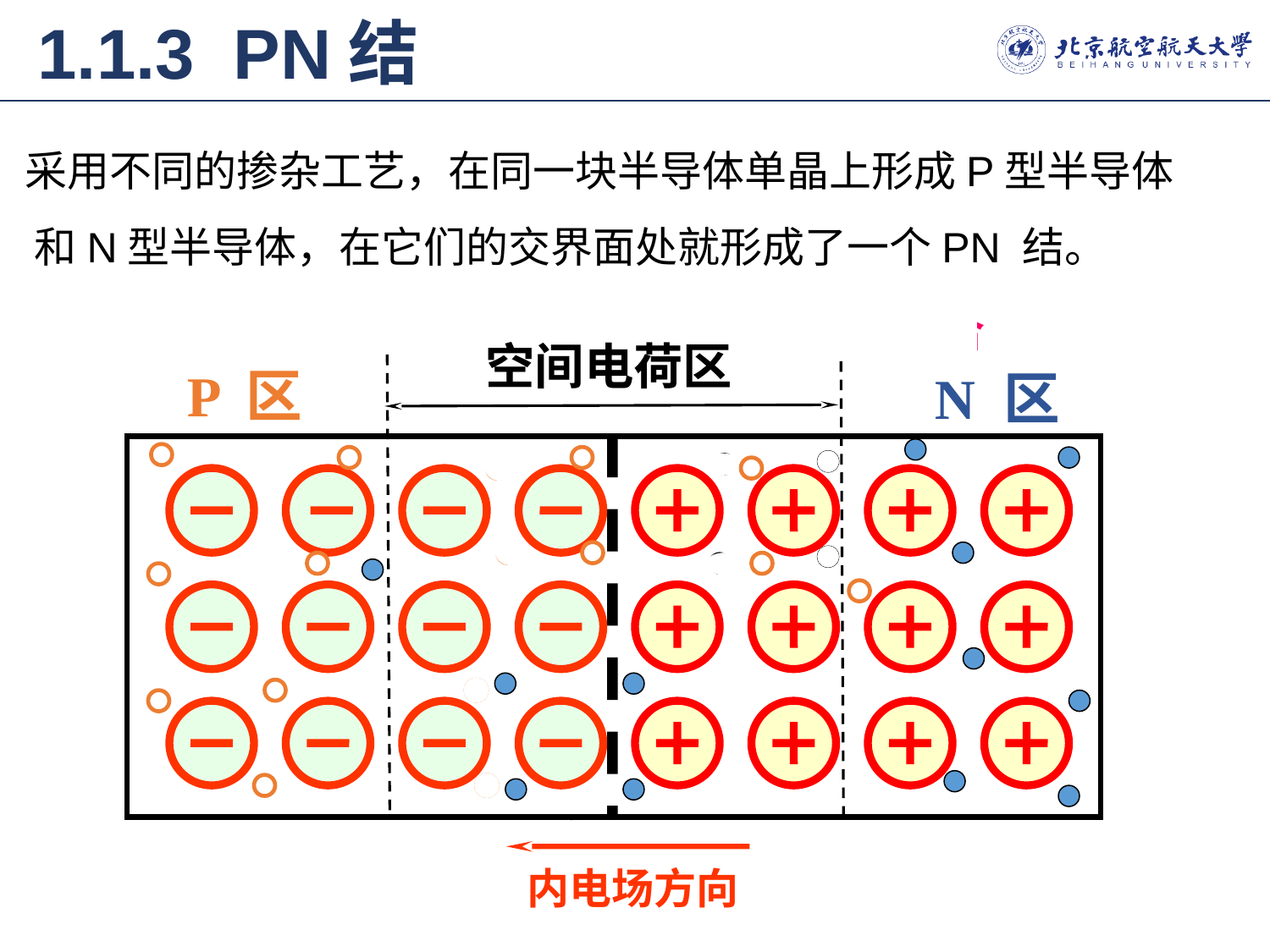

1.1.3  PN结
       采用不同的掺杂工艺，在同一块半导体单晶上形成P型半导体
 和N型半导体，在它们的交界面处就形成了一个PN 结。

P区的空穴向N区扩散并与电子复合
空间电荷区
P 区

N 区

内电场方向

N区的电子向P区扩散并与空穴复合
14